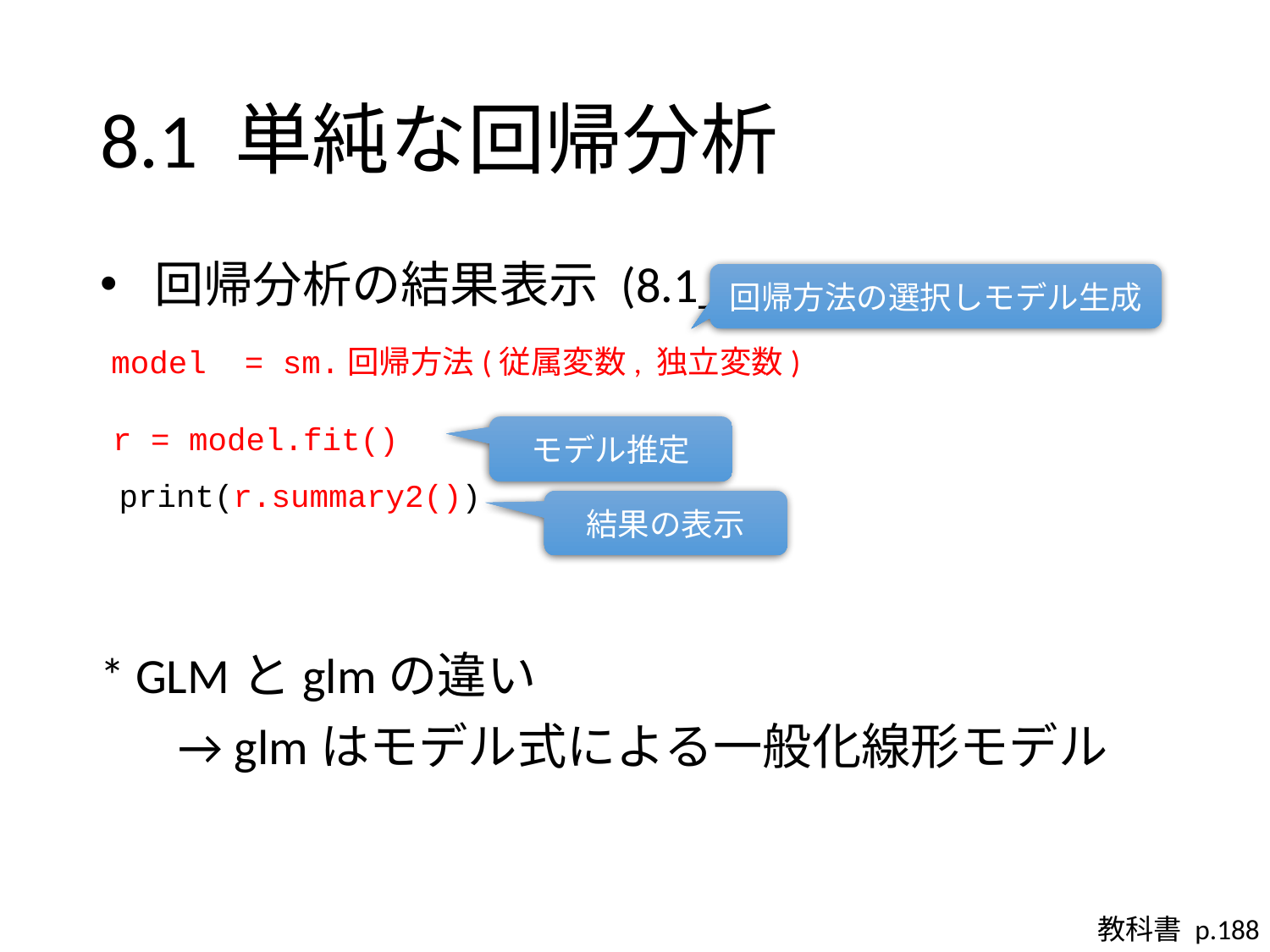

# 8.1 単純な回帰分析
 回帰分析の結果表示 (8.1_4-6)
 model  = sm.回帰方法(従属変数, 独立変数)
 r = model.fit()
 print(r.summary2())

* GLMとglmの違い
       → glmはモデル式による一般化線形モデル
回帰方法の選択しモデル生成
モデル推定
結果の表示
教科書 p.188